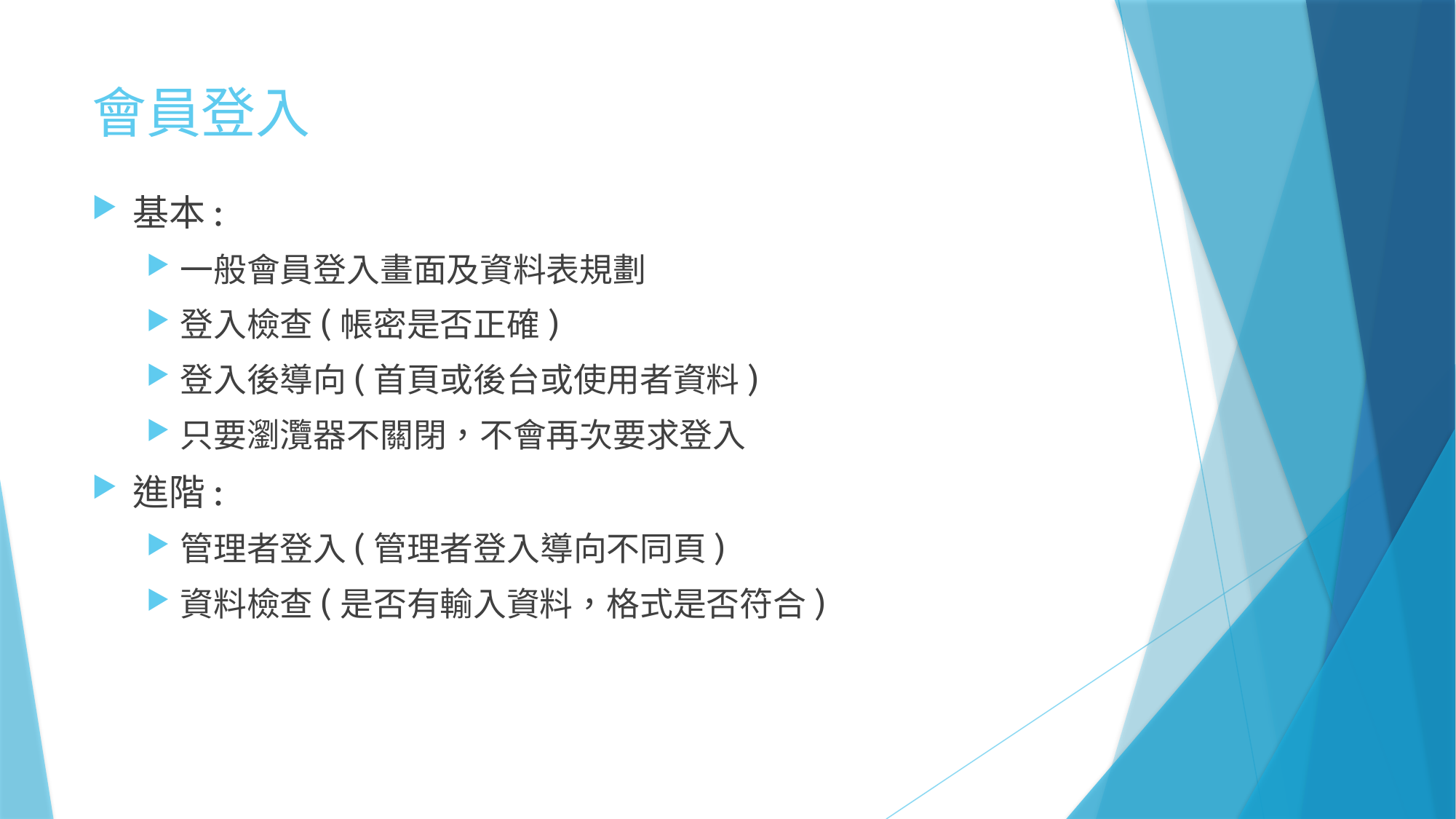

# 會員登入
基本:
一般會員登入畫面及資料表規劃
登入檢查(帳密是否正確)
登入後導向(首頁或後台或使用者資料)
只要瀏灠器不關閉，不會再次要求登入
進階:
管理者登入(管理者登入導向不同頁)
資料檢查(是否有輸入資料，格式是否符合)